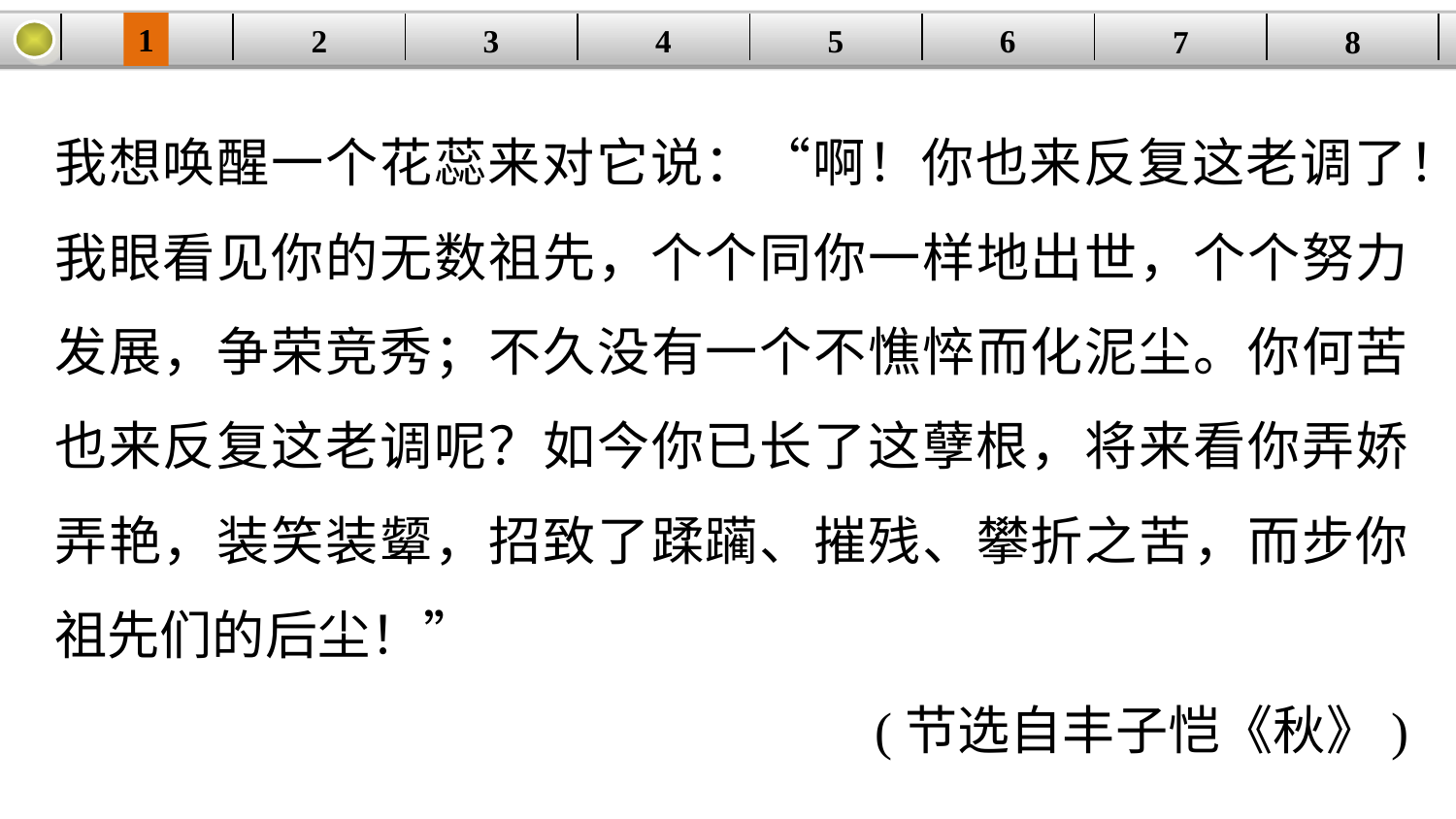

1
2
3
4
|  |  |  |  |  |  |  |  |
| --- | --- | --- | --- | --- | --- | --- | --- |
5
6
7
8

我想唤醒一个花蕊来对它说：“啊！你也来反复这老调了！我眼看见你的无数祖先，个个同你一样地出世，个个努力发展，争荣竞秀；不久没有一个不憔悴而化泥尘。你何苦也来反复这老调呢？如今你已长了这孽根，将来看你弄娇弄艳，装笑装颦，招致了蹂躏、摧残、攀折之苦，而步你祖先们的后尘！”
(节选自丰子恺《秋》)